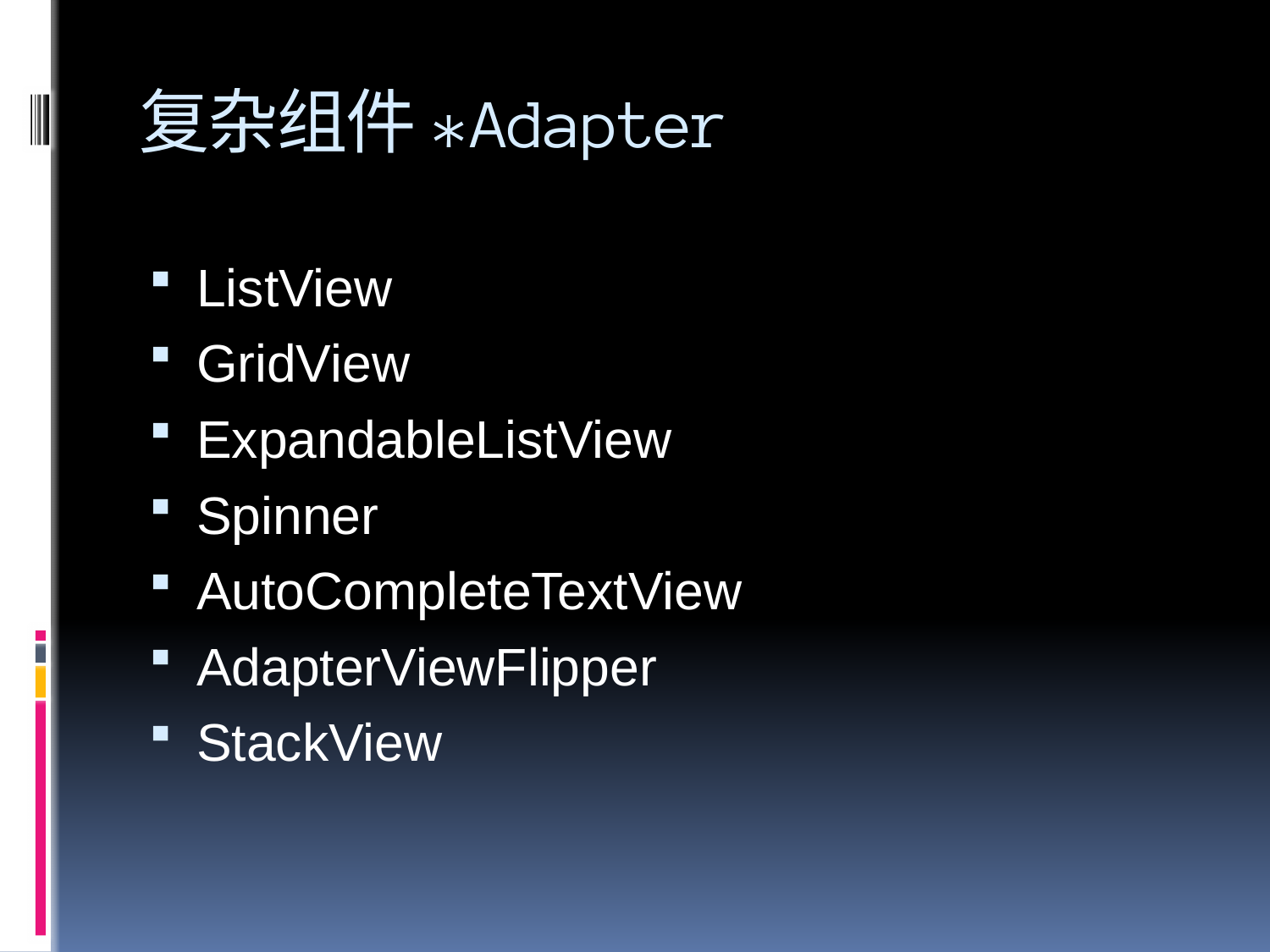

# 复杂组件*Adapter
ListView
GridView
ExpandableListView
Spinner
AutoCompleteTextView
AdapterViewFlipper
StackView